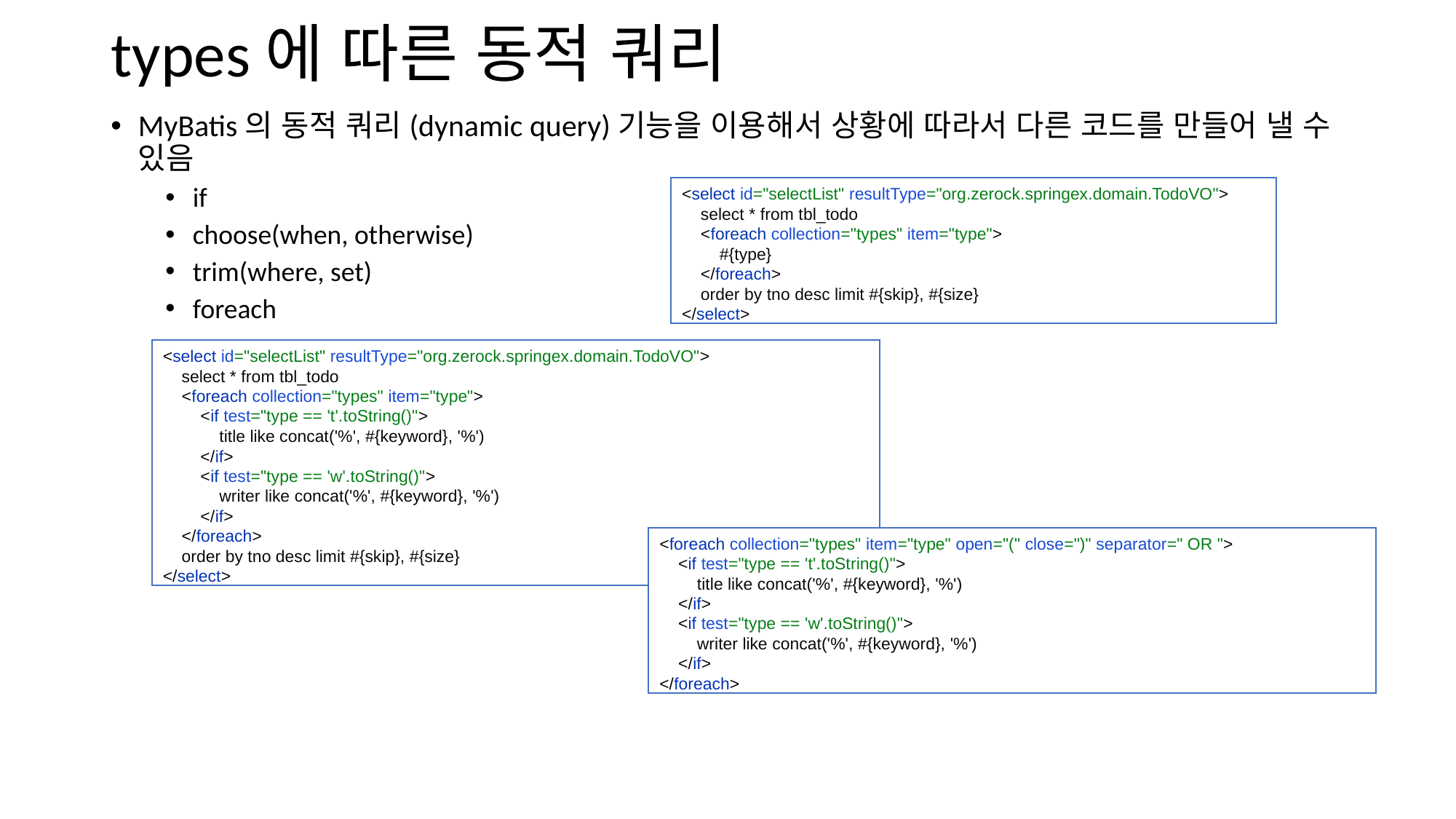

# types에 따른 동적 쿼리
MyBatis의 동적 쿼리(dynamic query)기능을 이용해서 상황에 따라서 다른 코드를 만들어 낼 수 있음
if
choose(when, otherwise)
trim(where, set)
foreach

<select id="selectList" resultType="org.zerock.springex.domain.TodoVO">
    select * from tbl_todo
    <foreach collection="types" item="type">
        #{type}
    </foreach>
    order by tno desc limit #{skip}, #{size}
</select>
<select id="selectList" resultType="org.zerock.springex.domain.TodoVO">
    select * from tbl_todo
    <foreach collection="types" item="type">
        <if test="type == 't'.toString()">
            title like concat('%', #{keyword}, '%')
        </if>
        <if test="type == 'w'.toString()">
            writer like concat('%', #{keyword}, '%')
        </if>
    </foreach>
    order by tno desc limit #{skip}, #{size}
</select>
<foreach collection="types" item="type" open="(" close=")" separator=" OR ">
    <if test="type == 't'.toString()">
        title like concat('%', #{keyword}, '%')
    </if>
    <if test="type == 'w'.toString()">
        writer like concat('%', #{keyword}, '%')
    </if>
</foreach>